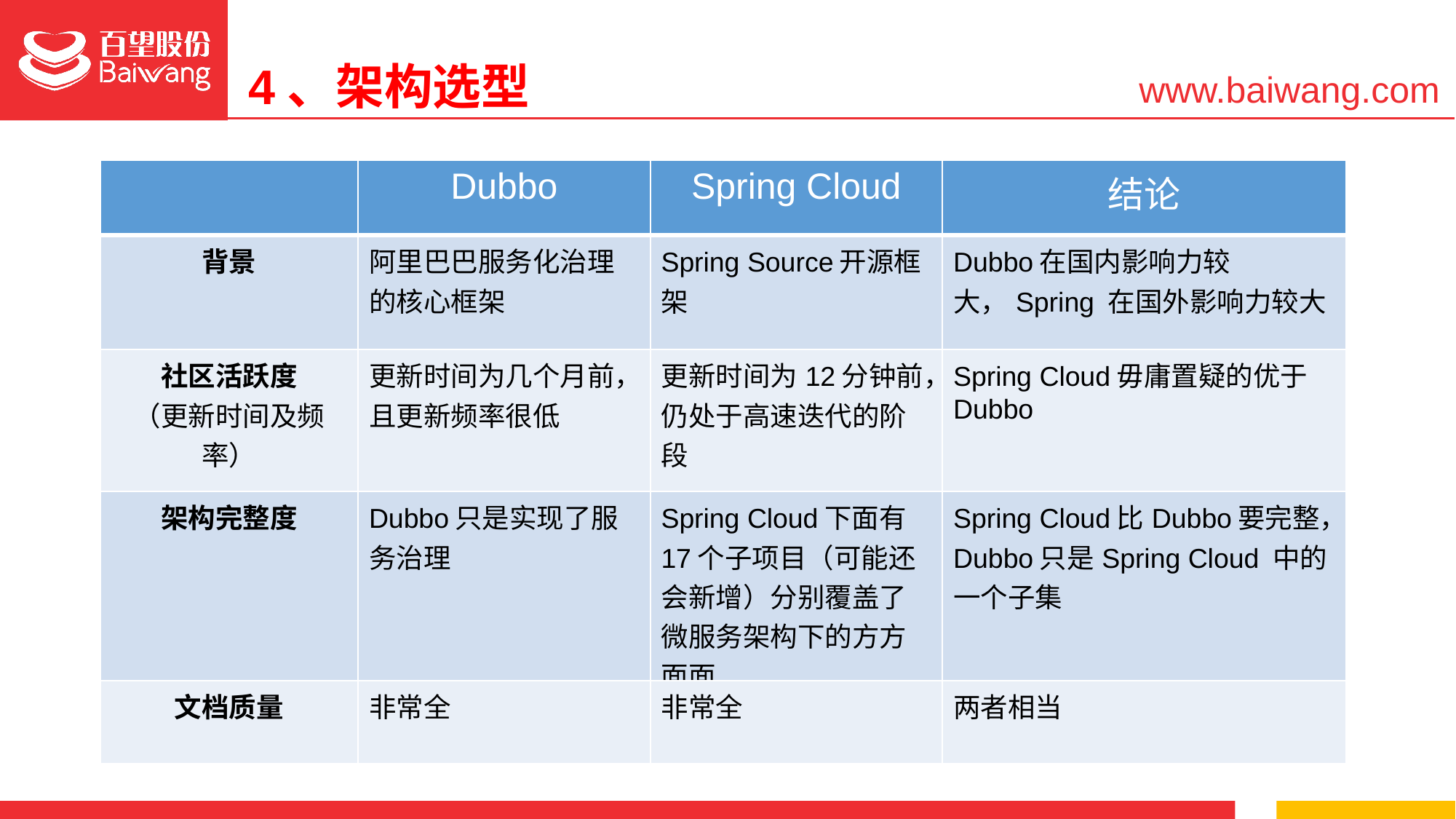

4、架构选型
|  | Dubbo | Spring Cloud | 结论 |
| --- | --- | --- | --- |
| 背景 | 阿里巴巴服务化治理的核心框架 | Spring Source开源框架 | Dubbo在国内影响力较大，Spring 在国外影响力较大 |
| 社区活跃度 （更新时间及频率） | 更新时间为几个月前，且更新频率很低 | 更新时间为12分钟前，仍处于高速迭代的阶段 | Spring Cloud毋庸置疑的优于Dubbo |
| 架构完整度 | Dubbo只是实现了服务治理 | Spring Cloud下面有17个子项目（可能还会新增）分别覆盖了微服务架构下的方方面面 | Spring Cloud比Dubbo要完整，Dubbo只是Spring Cloud 中的一个子集 |
| 文档质量 | 非常全 | 非常全 | 两者相当 |